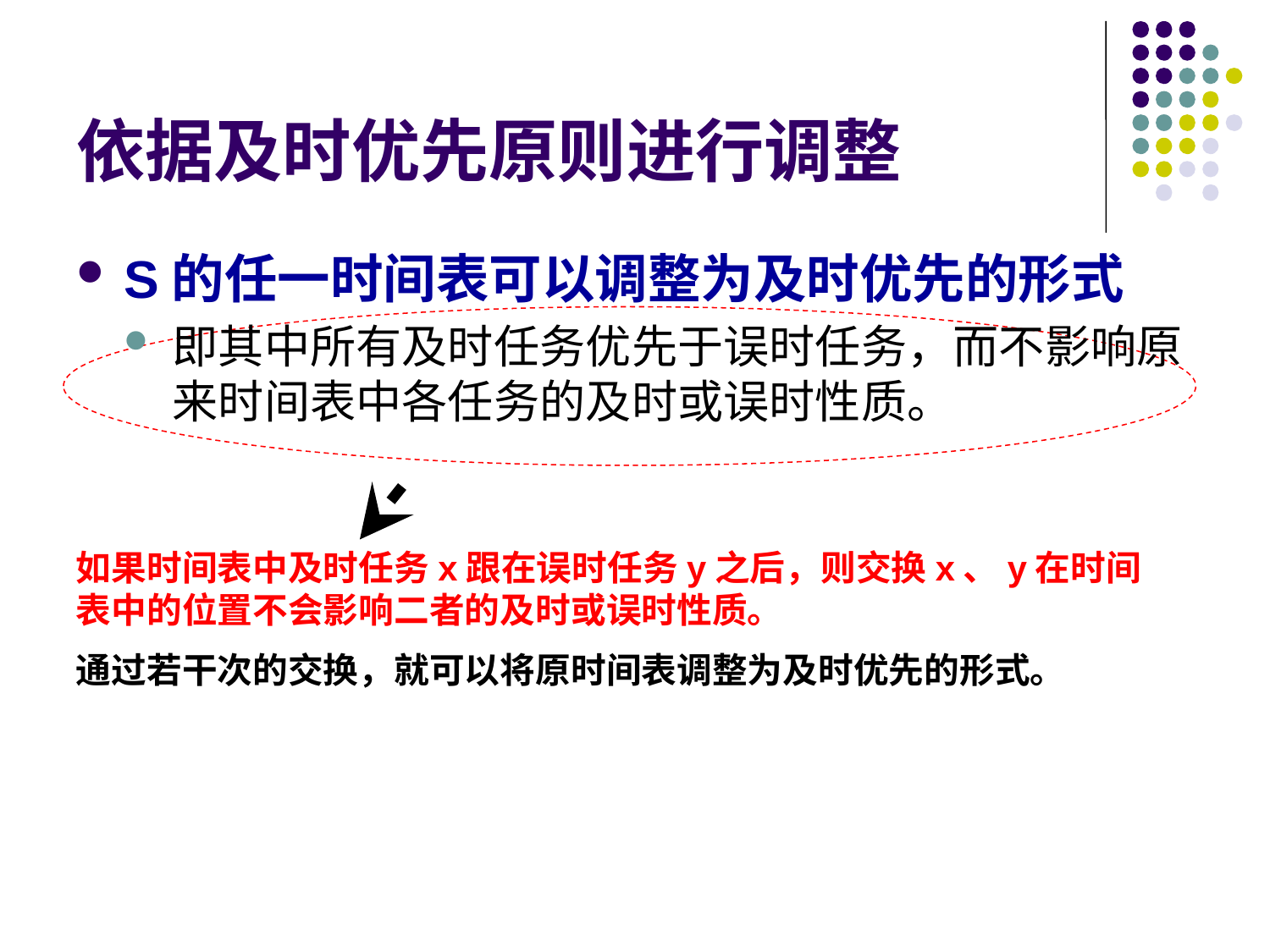

# 依据及时优先原则进行调整
S的任一时间表可以调整为及时优先的形式
即其中所有及时任务优先于误时任务，而不影响原来时间表中各任务的及时或误时性质。

如果时间表中及时任务x跟在误时任务y之后，则交换x、y在时间表中的位置不会影响二者的及时或误时性质。
通过若干次的交换，就可以将原时间表调整为及时优先的形式。